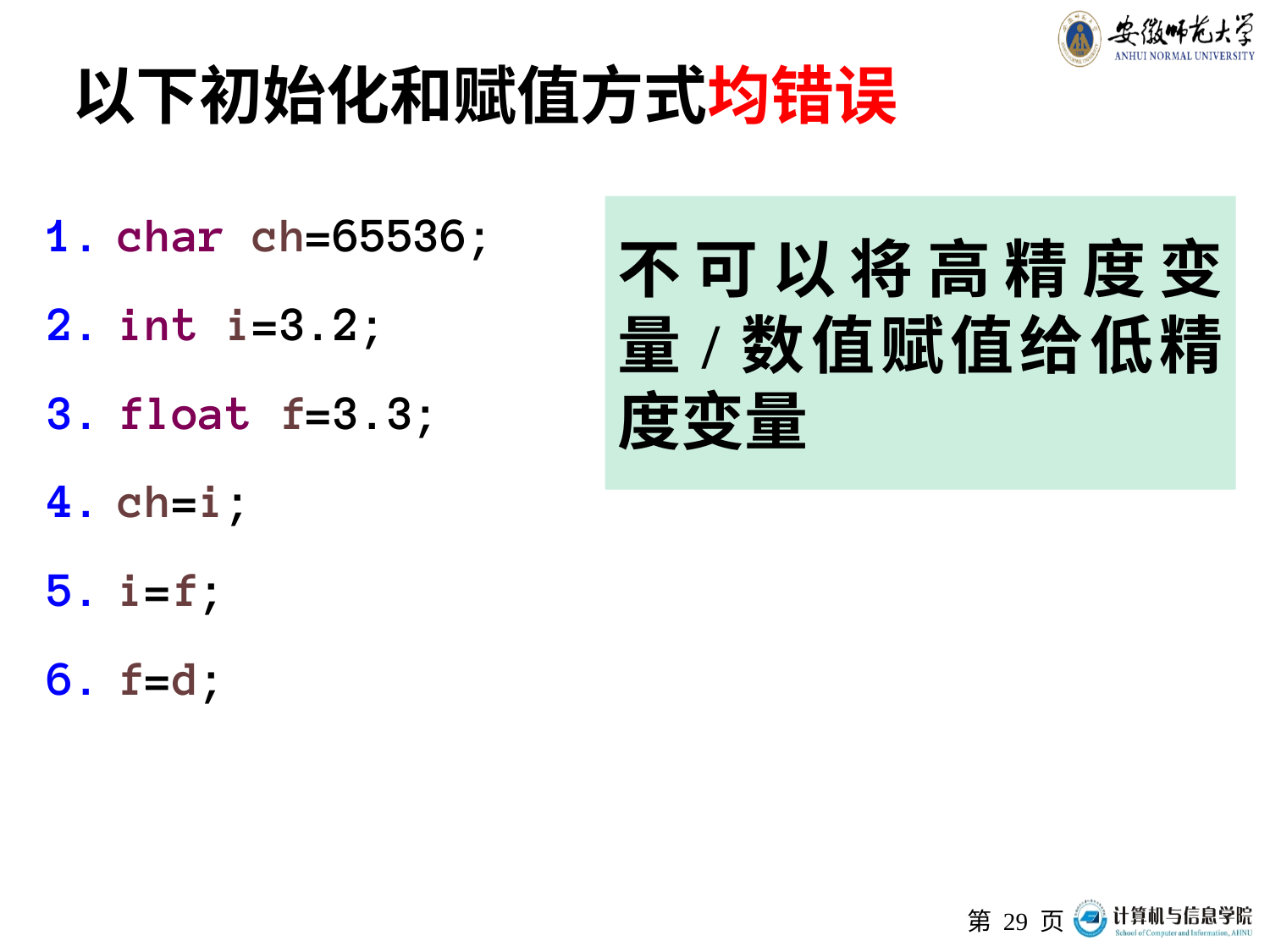

# 以下初始化和赋值方式均错误
char ch=65536;
int i=3.2;
float f=3.3;
ch=i;
i=f;
f=d;
不可以将高精度变量/数值赋值给低精度变量
第 29 页